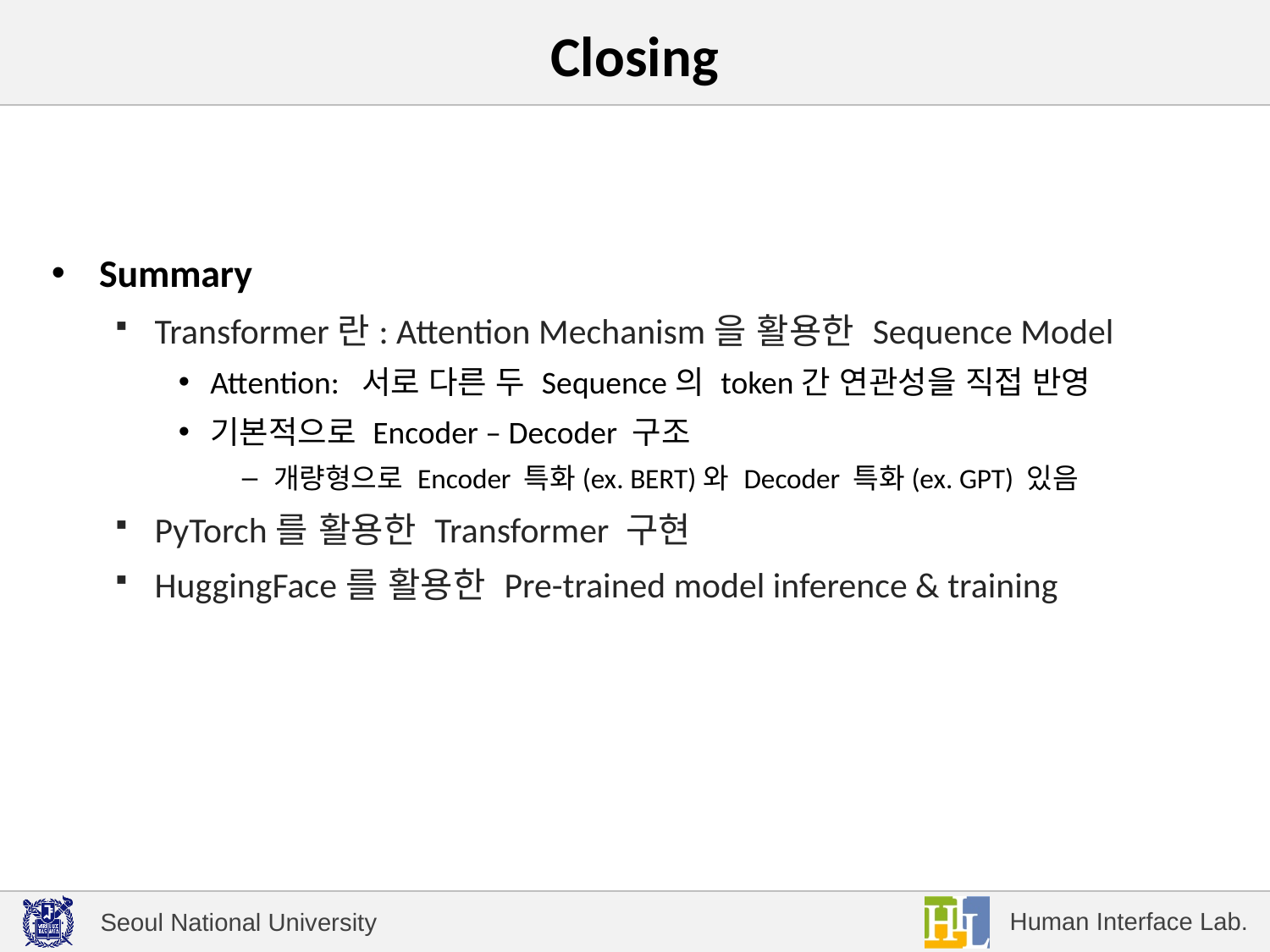

# Closing
Summary
Transformer란: Attention Mechanism을 활용한 Sequence Model
Attention:  서로 다른 두 Sequence의 token간 연관성을 직접 반영
기본적으로 Encoder – Decoder 구조
개량형으로 Encoder 특화(ex. BERT)와 Decoder 특화(ex. GPT) 있음
PyTorch를 활용한 Transformer 구현
HuggingFace를 활용한 Pre-trained model inference & training